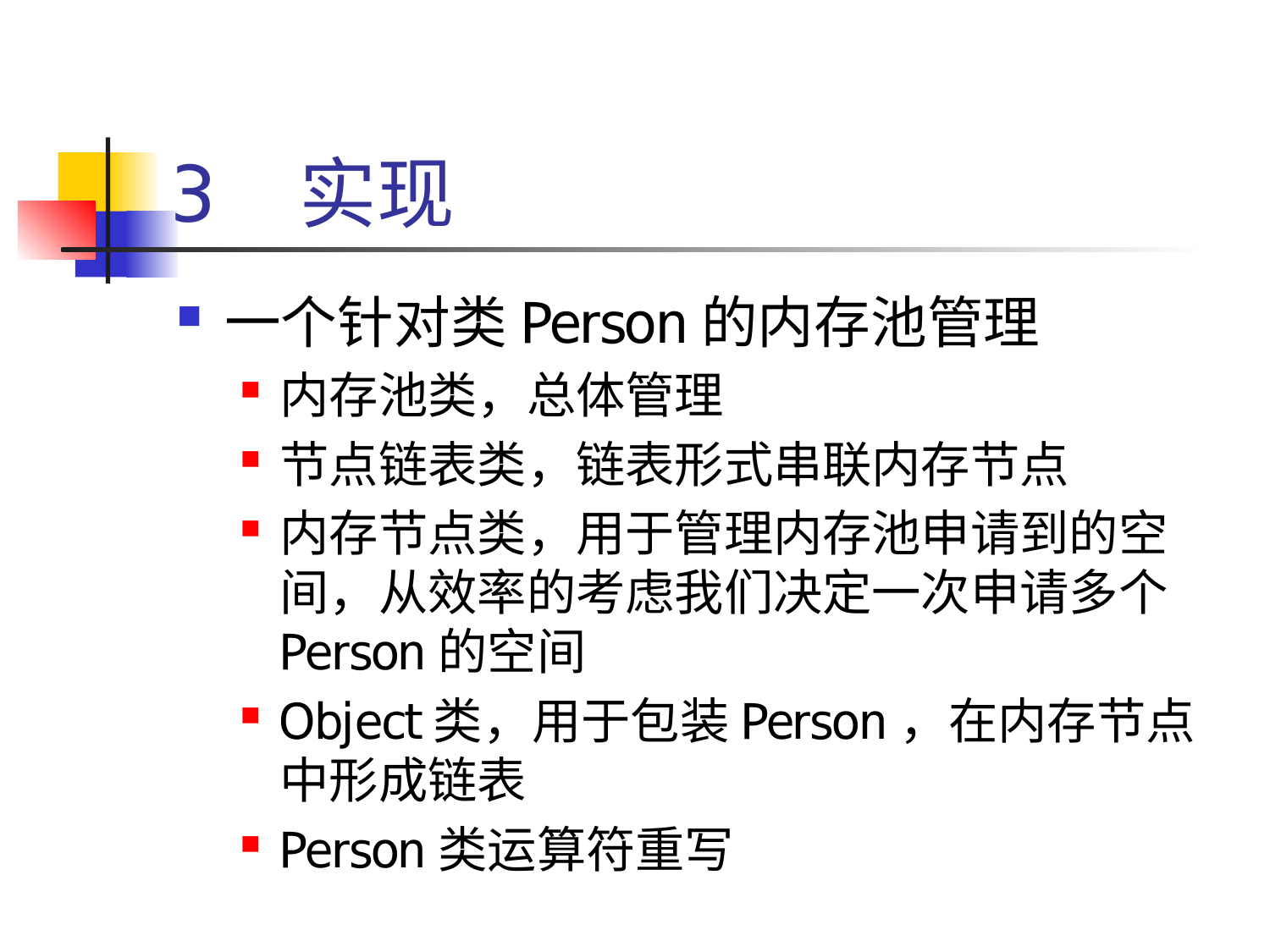

# 3	实现
一个针对类Person的内存池管理
内存池类，总体管理
节点链表类，链表形式串联内存节点
内存节点类，用于管理内存池申请到的空间，从效率的考虑我们决定一次申请多个Person的空间
Object类，用于包装Person，在内存节点中形成链表
Person类运算符重写